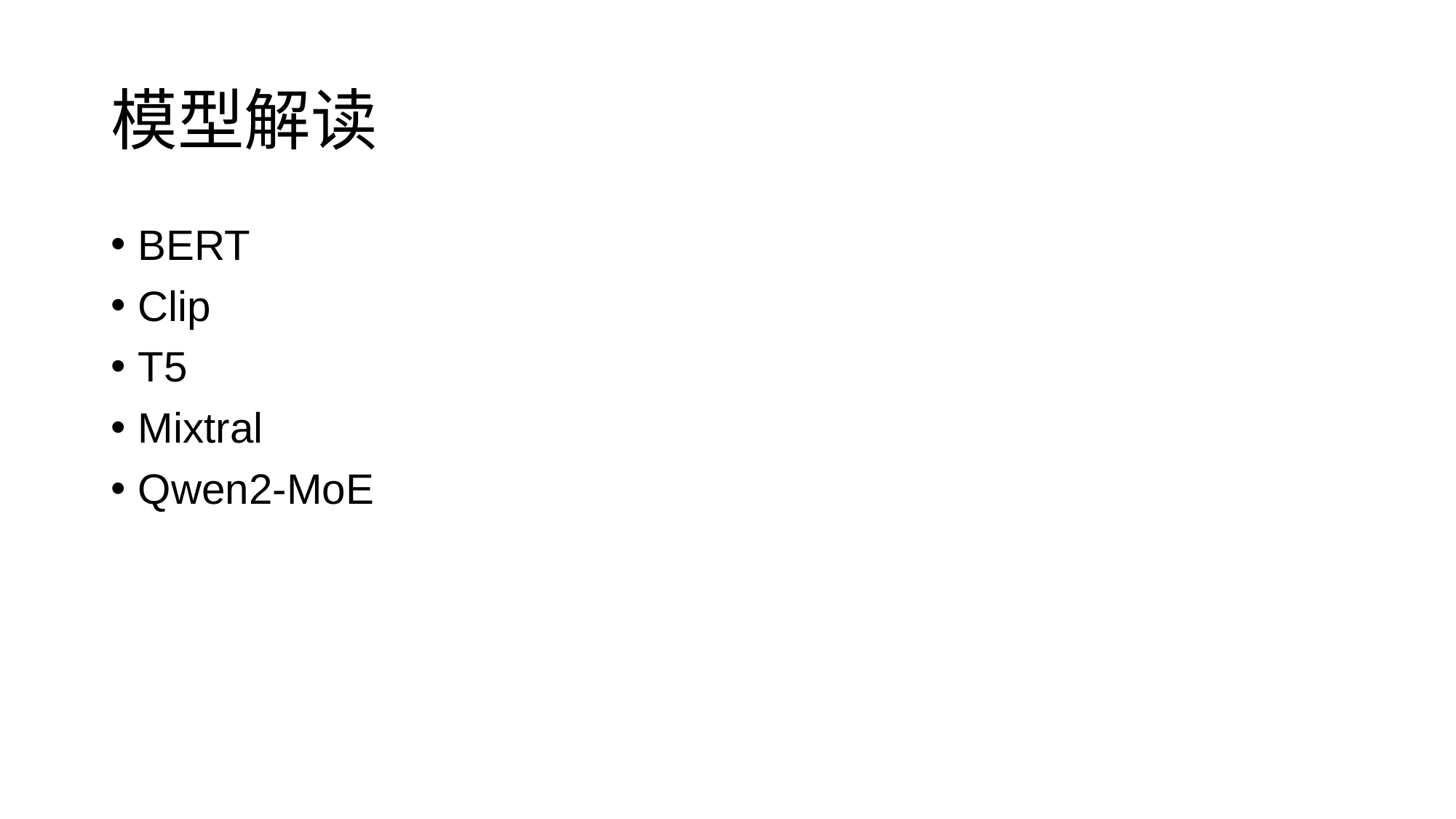

# 模型解读
BERT
Clip
T5
Mixtral
Qwen2-MoE